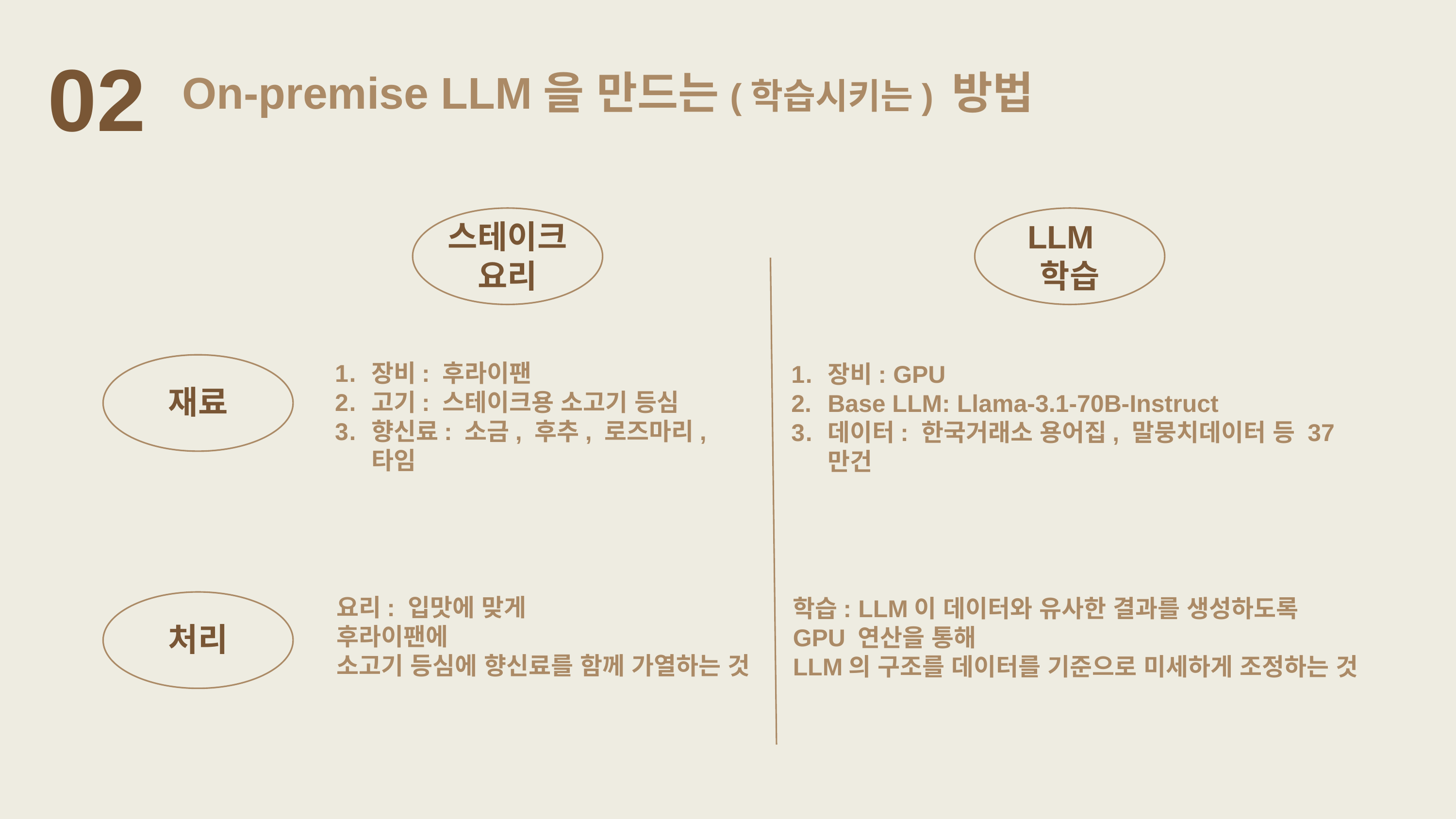

02
On-premise LLM을 만드는(학습시키는) 방법

스테이크 요리
LLM   학습

장비: 후라이팬
고기: 스테이크용 소고기 등심
향신료: 소금, 후추, 로즈마리, 타임

장비: GPU
Base LLM: Llama-3.1-70B-Instruct
데이터: 한국거래소 용어집, 말뭉치데이터 등 37만건
재료
요리: 입맛에 맞게
후라이팬에
소고기 등심에 향신료를 함께 가열하는 것
학습: LLM이 데이터와 유사한 결과를 생성하도록
GPU 연산을 통해
LLM의 구조를 데이터를 기준으로 미세하게 조정하는 것

처리